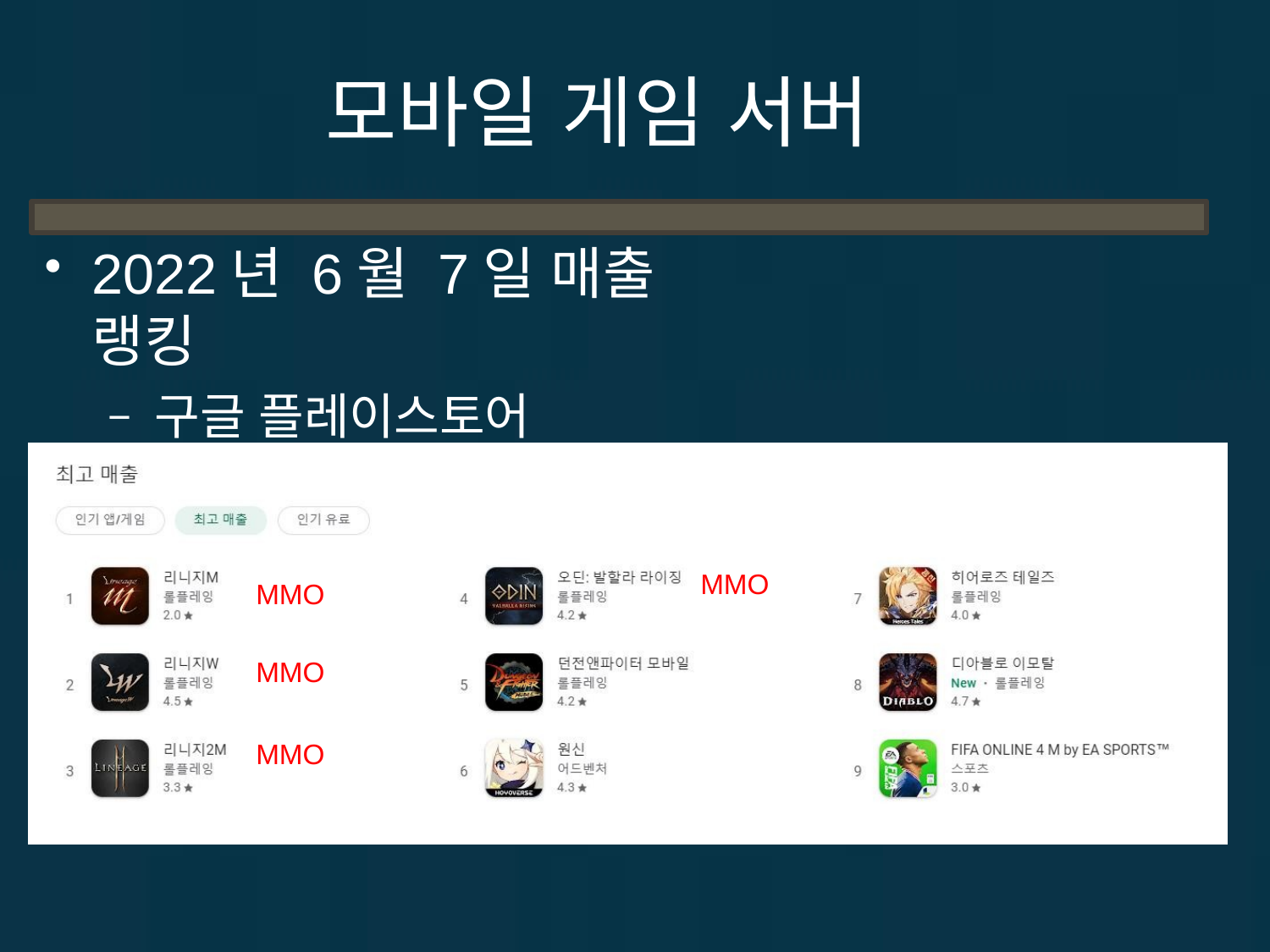

# 모바일 게임 서버

2022년 6월 7일 매출 랭킹
– 구글 플레이스토어

MMO
MMO
MMO

MMO